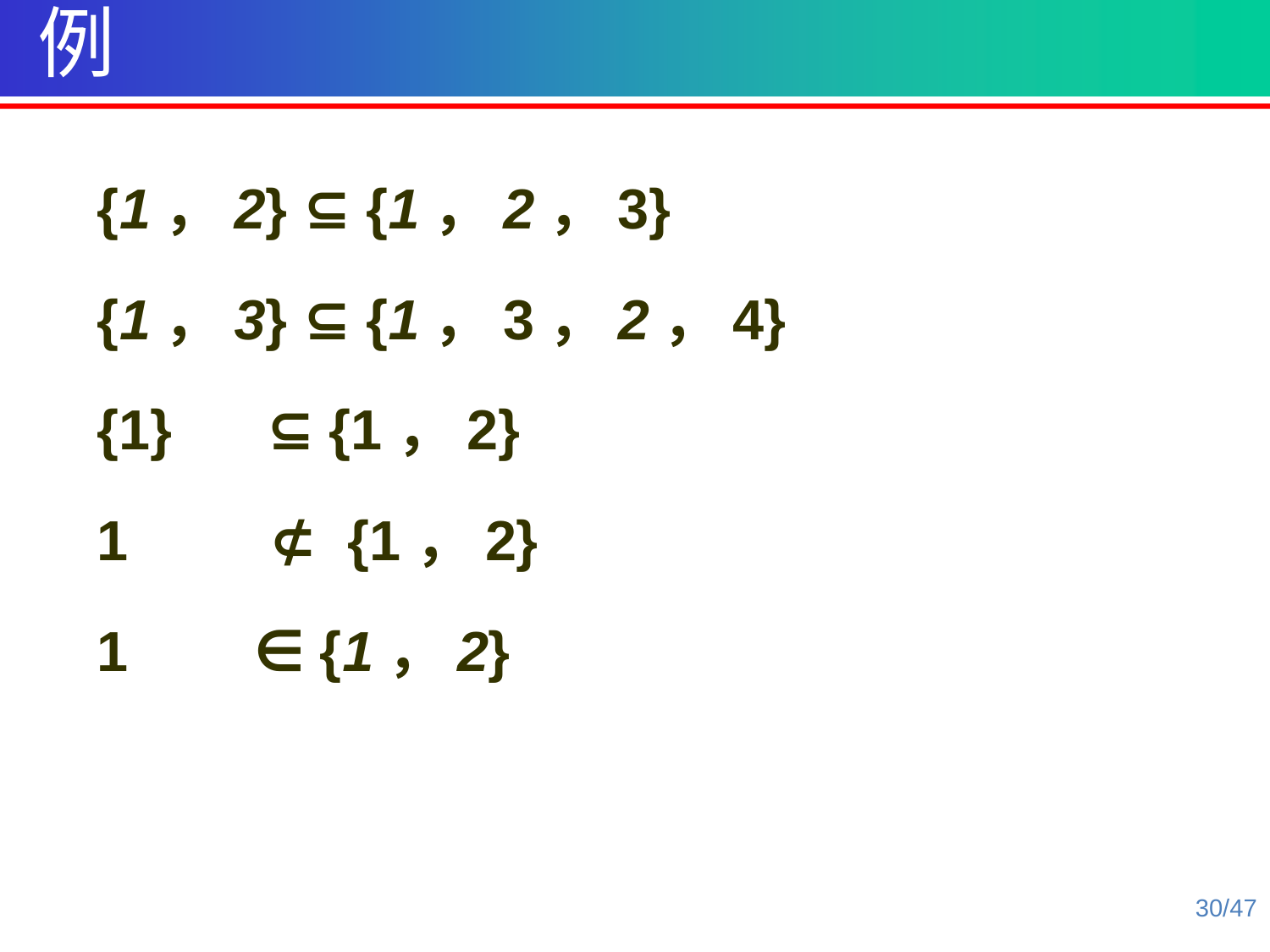

例
{1，2} ⊆ {1，2，3}
{1，3} ⊆ {1，3，2，4}
{1}      ⊆ {1，2}
1         ⊄  {1，2}
1        ∈ {1，2}

30/47